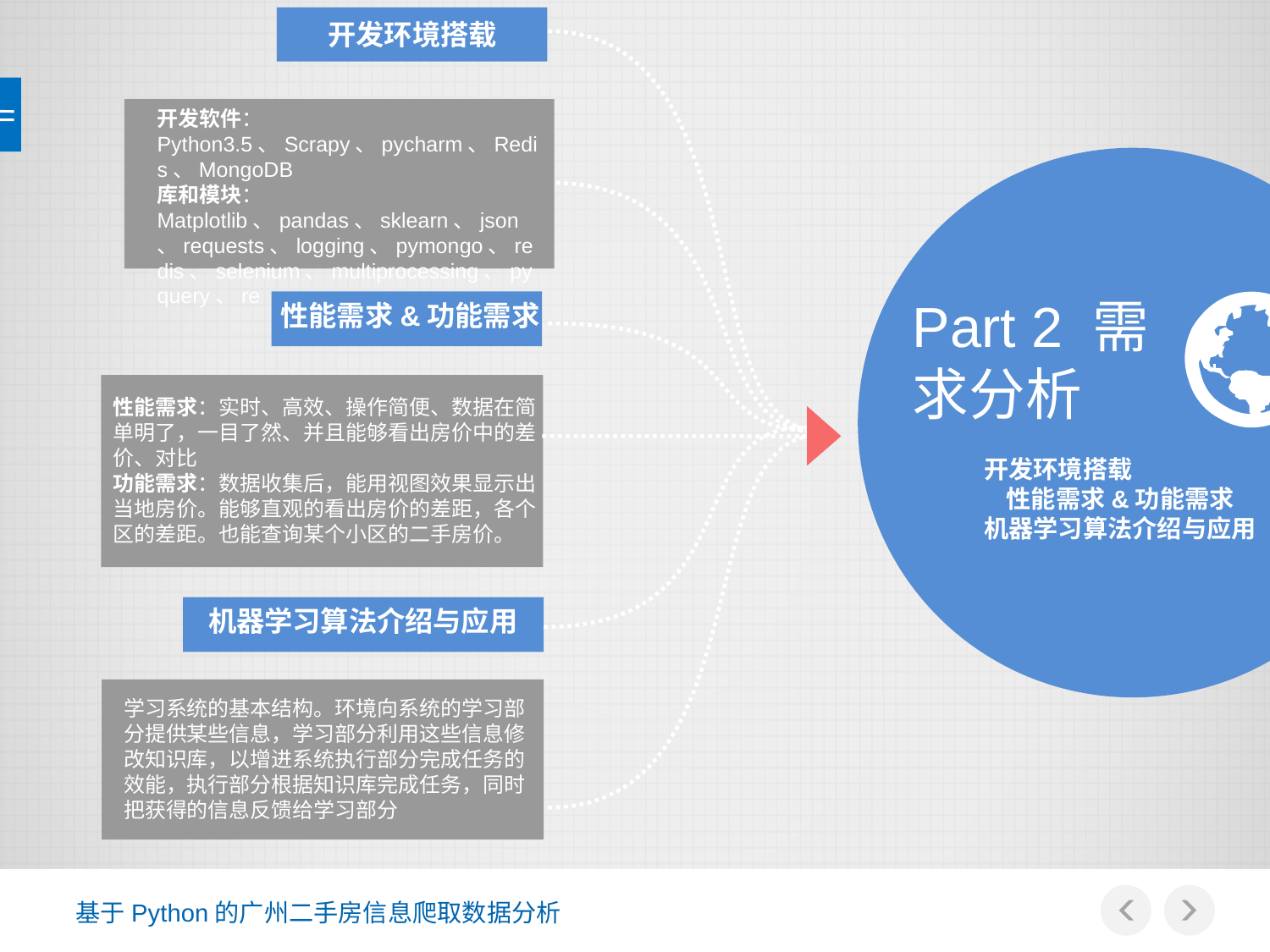

开发环境搭载

开发软件：Python3.5、Scrapy、pycharm、Redis、MongoDB
库和模块：Matplotlib、pandas、sklearn、json、requests、logging、pymongo、redis、selenium、multiprocessing、pyquery、re

Part 2 需求分析

性能需求&功能需求

性能需求：实时、高效、操作简便、数据在简单明了，一目了然、并且能够看出房价中的差价、对比
功能需求：数据收集后，能用视图效果显示出当地房价。能够直观的看出房价的差距，各个区的差距。也能查询某个小区的二手房价。
开发环境搭载
   性能需求&功能需求
机器学习算法介绍与应用

机器学习算法介绍与应用

学习系统的基本结构。环境向系统的学习部分提供某些信息，学习部分利用这些信息修改知识库，以增进系统执行部分完成任务的效能，执行部分根据知识库完成任务，同时把获得的信息反馈给学习部分
基于Python的广州二手房信息爬取数据分析